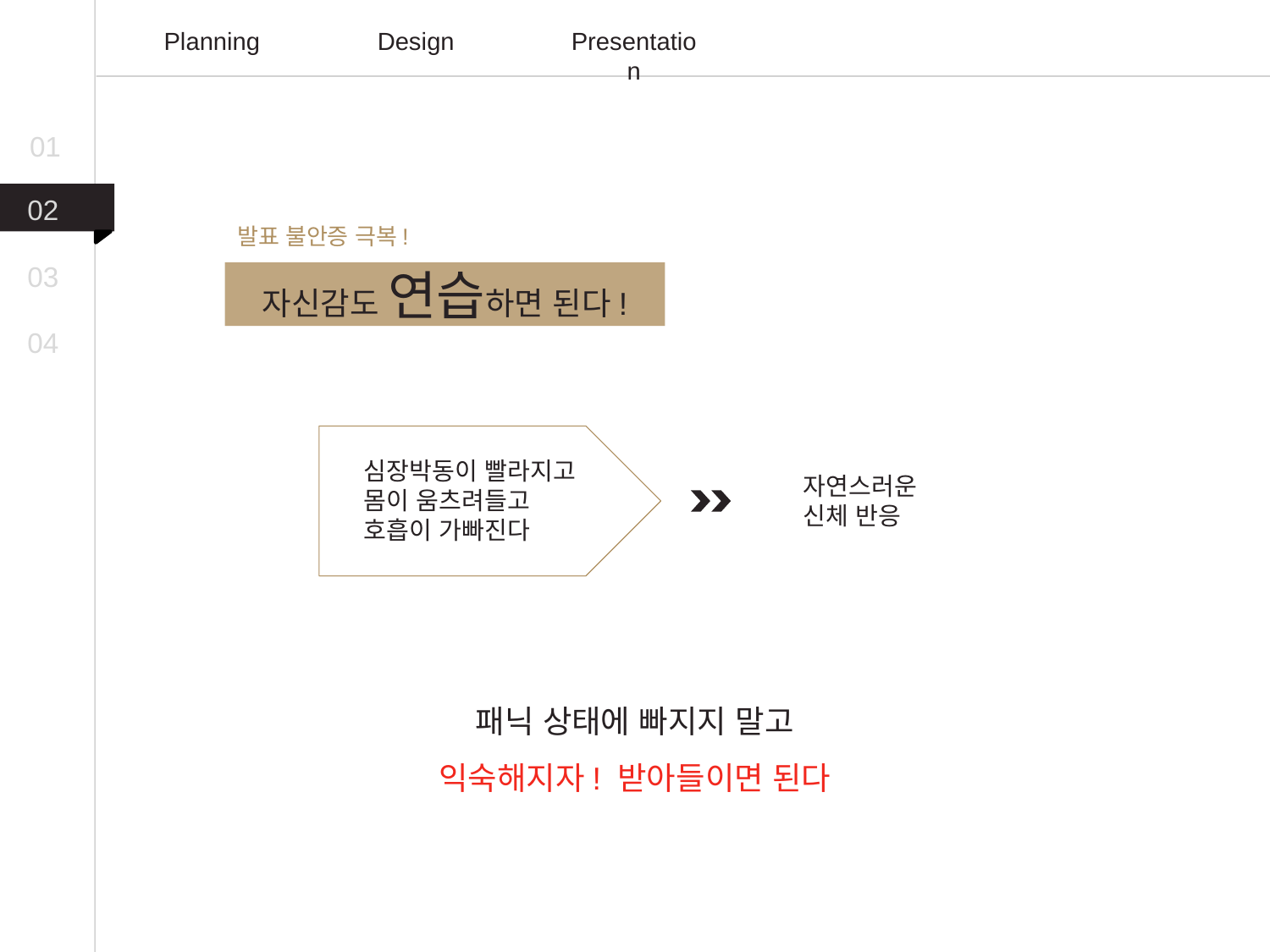

Planning
Design
Presentation
01

02
발표 불안증 극복!

03
자신감도 연습하면 된다!

04

심장박동이 빨라지고
몸이 움츠려들고
호흡이 가빠진다
자연스러운
신체 반응

패닉 상태에 빠지지 말고
익숙해지자! 받아들이면 된다